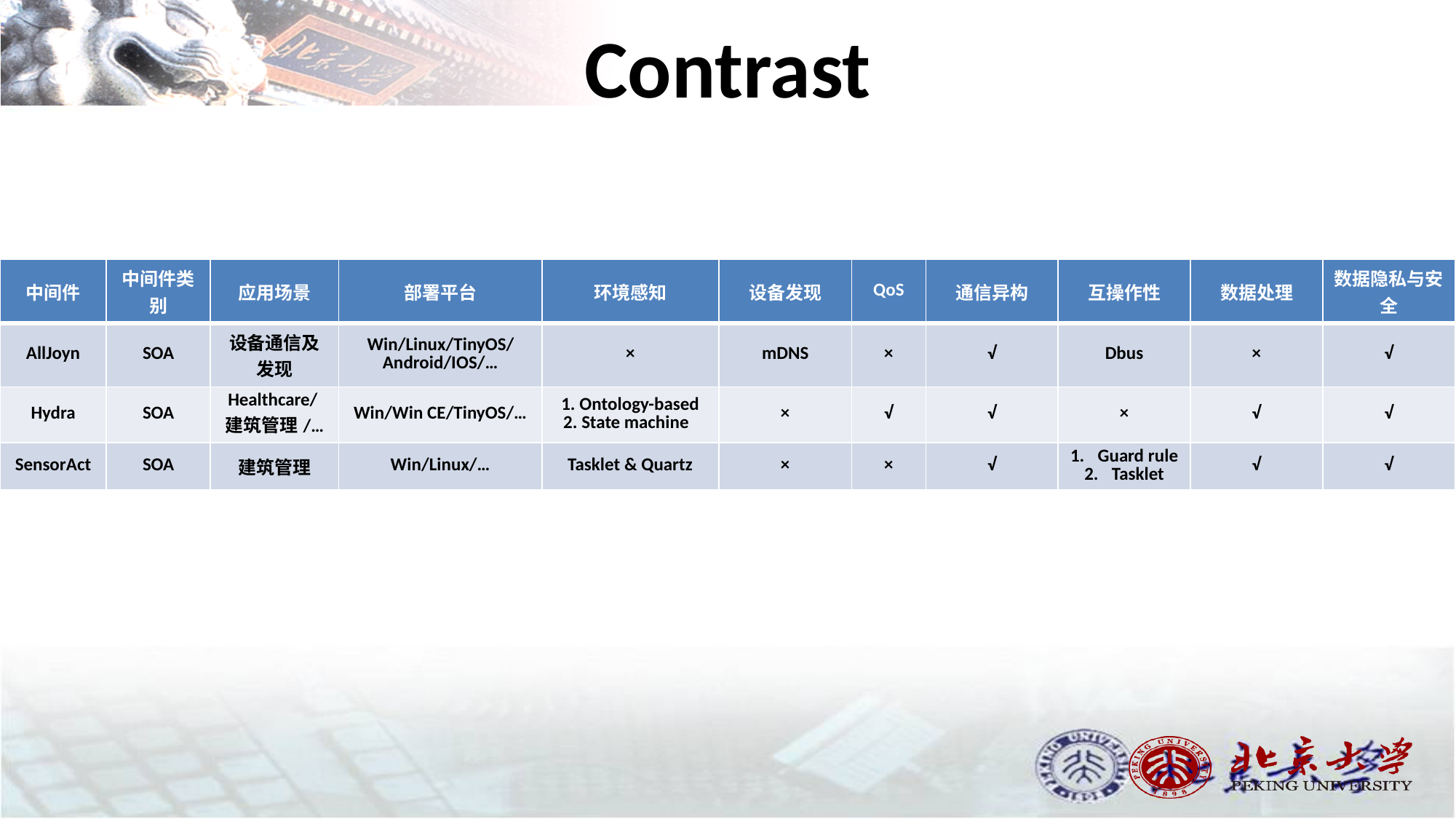

# Contrast
| 中间件 | 中间件类别 | 应用场景 | 部署平台 | 环境感知 | 设备发现 | QoS | 通信异构 | 互操作性 | 数据处理 | 数据隐私与安全 |
| --- | --- | --- | --- | --- | --- | --- | --- | --- | --- | --- |
| AllJoyn | SOA | 设备通信及发现 | Win/Linux/TinyOS/Android/IOS/… | × | mDNS | × | √ | Dbus | × | √ |
| Hydra | SOA | Healthcare/建筑管理/… | Win/Win CE/TinyOS/… | 1. Ontology-based 2. State machine | × | √ | √ | × | √ | √ |
| SensorAct | SOA | 建筑管理 | Win/Linux/… | Tasklet & Quartz | × | × | √ | Guard rule Tasklet | √ | √ |